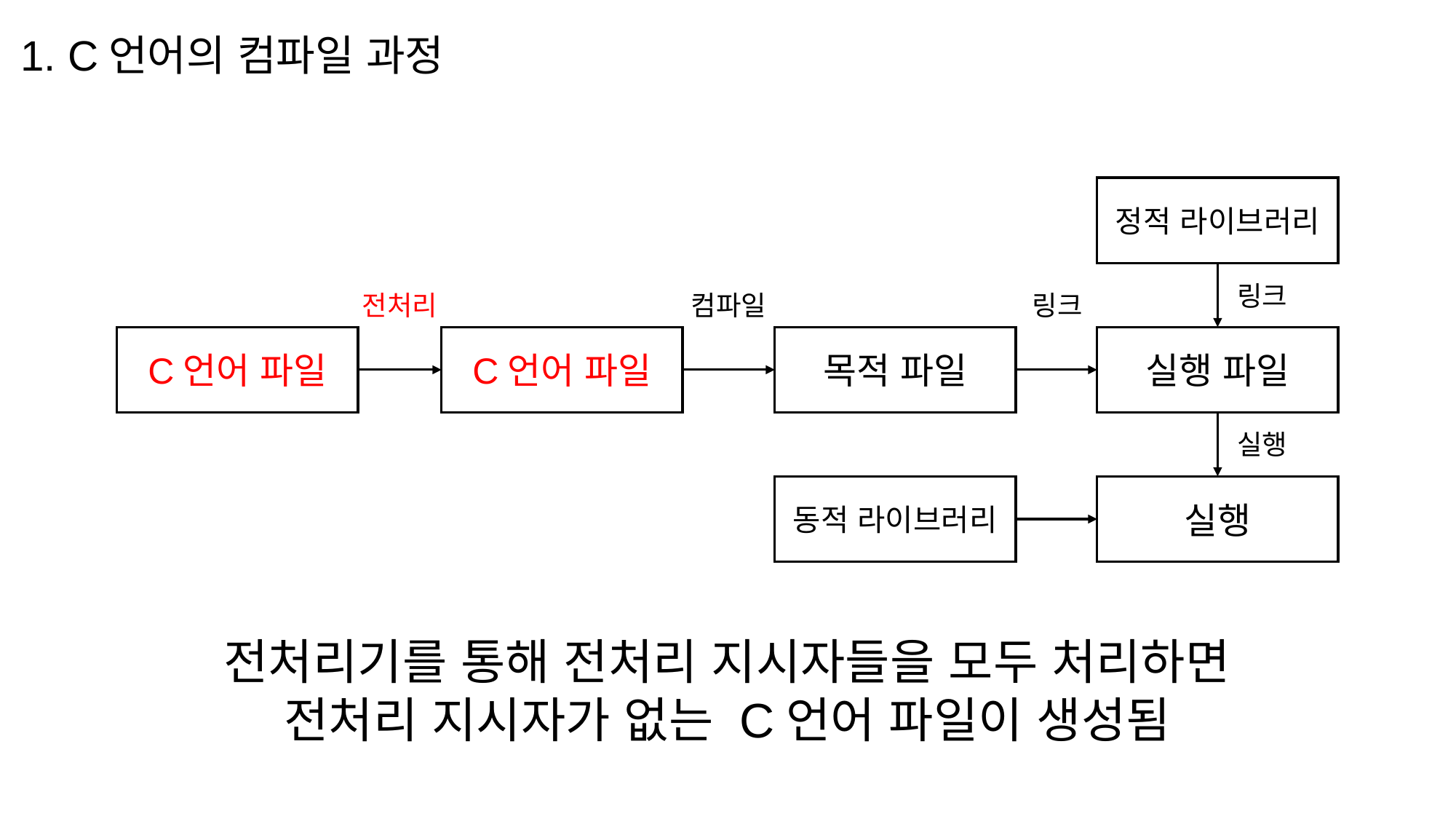

1. C언어의 컴파일 과정
정적 라이브러리
링크
링크
전처리
컴파일
실행 파일
C언어 파일
목적 파일
C언어 파일
실행
동적 라이브러리
실행
전처리기를 통해 전처리 지시자들을 모두 처리하면
전처리 지시자가 없는 C언어 파일이 생성됨